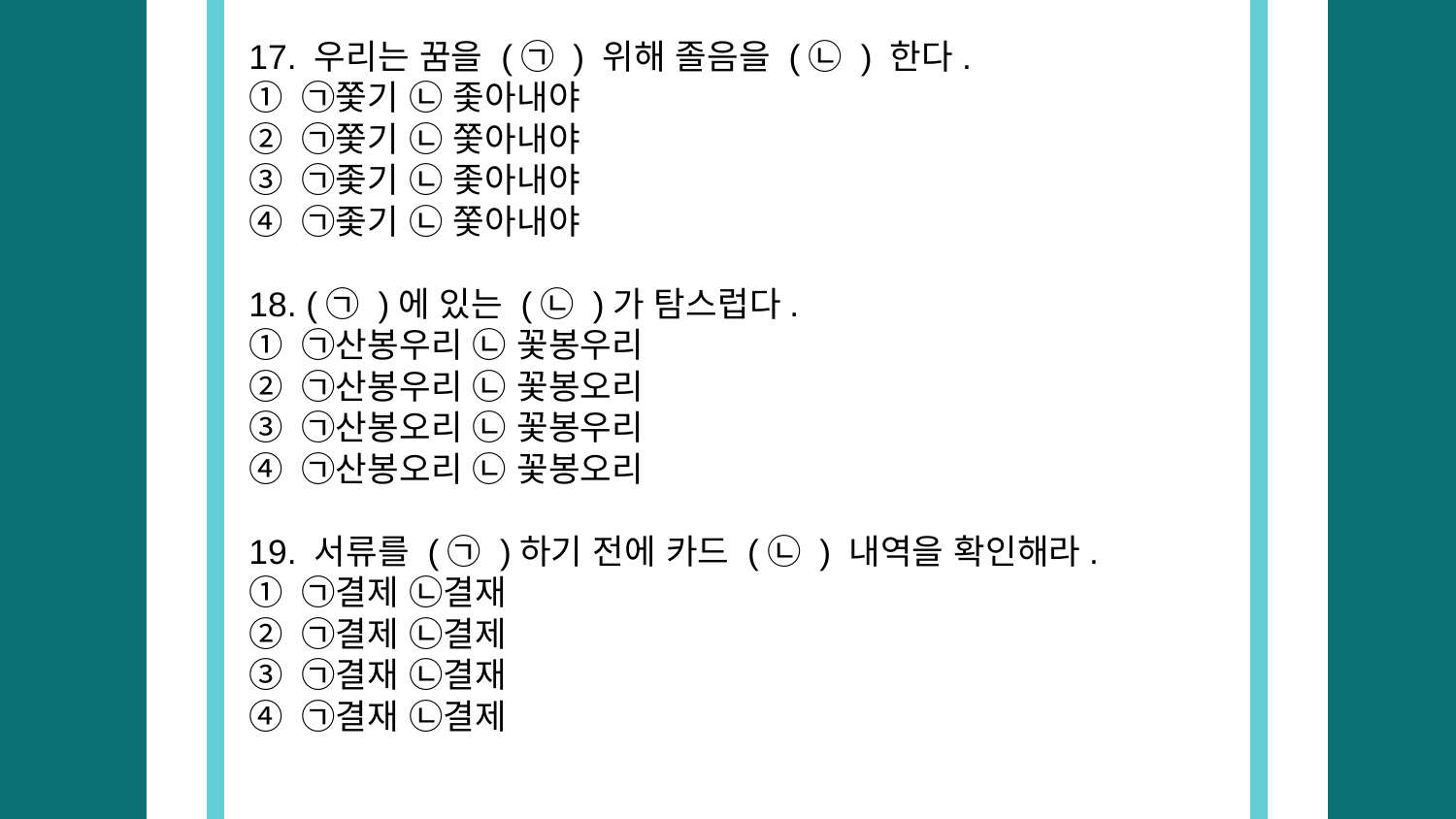

17. 우리는 꿈을 (㉠ ) 위해 졸음을 (㉡ ) 한다.
① ㉠쫓기 ㉡ 좇아내야
② ㉠쫓기 ㉡ 쫓아내야
③ ㉠좇기 ㉡ 좇아내야
④ ㉠좇기 ㉡ 쫓아내야

18. (㉠ )에 있는 (㉡ )가 탐스럽다.
① ㉠산봉우리 ㉡ 꽃봉우리
② ㉠산봉우리 ㉡ 꽃봉오리
③ ㉠산봉오리 ㉡ 꽃봉우리
④ ㉠산봉오리 ㉡ 꽃봉오리

19. 서류를 (㉠ )하기 전에 카드 (㉡ ) 내역을 확인해라.
① ㉠결제 ㉡결재
② ㉠결제 ㉡결제
③ ㉠결재 ㉡결재
④ ㉠결재 ㉡결제

#